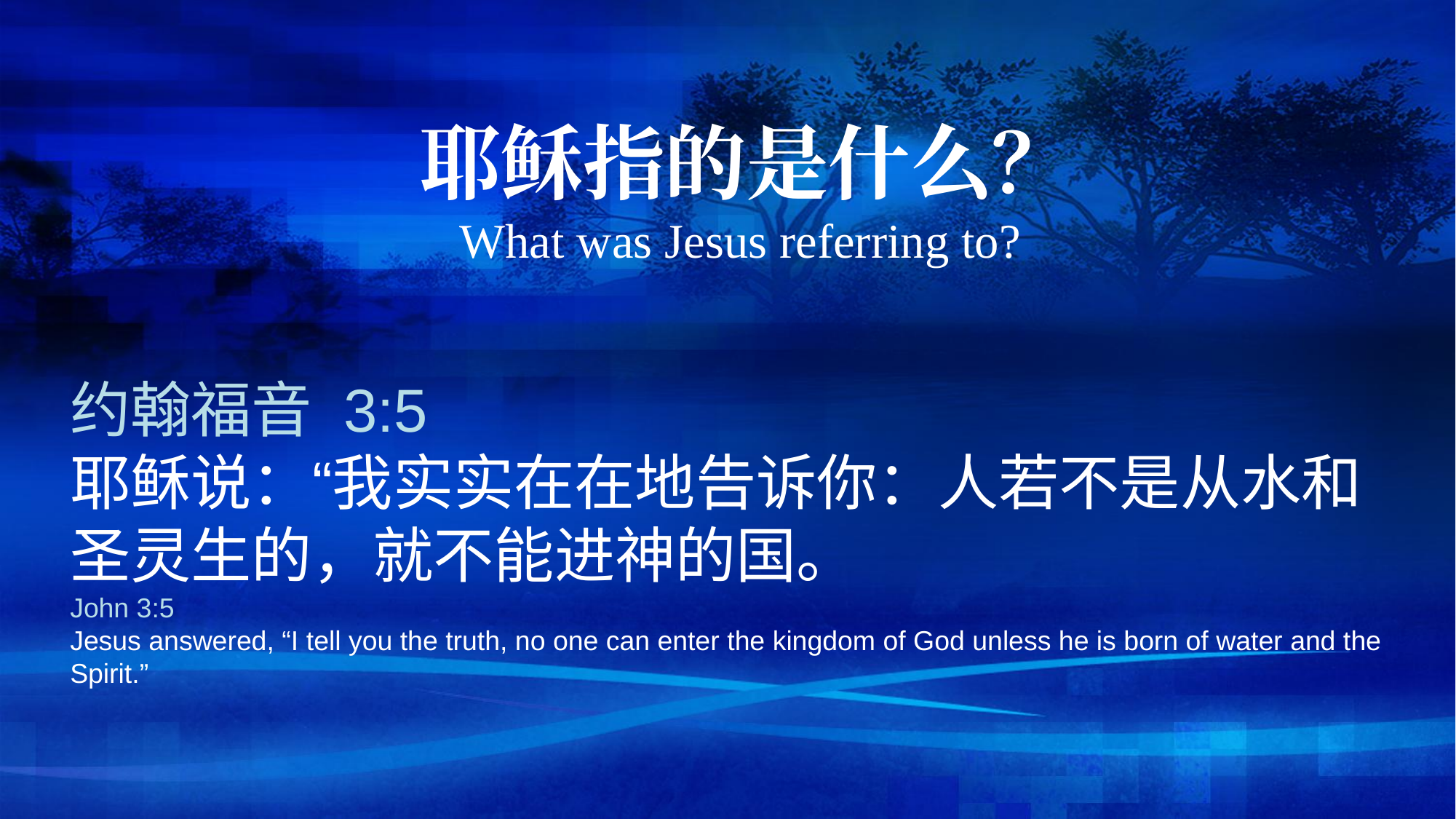

耶稣指的是什么？
What was Jesus referring to?
约翰福音 3:5
耶稣说：“我实实在在地告诉你：人若不是从水和圣灵生的，就不能进神的国。
John 3:5
Jesus answered, “I tell you the truth, no one can enter the kingdom of God unless he is born of water and the Spirit.”